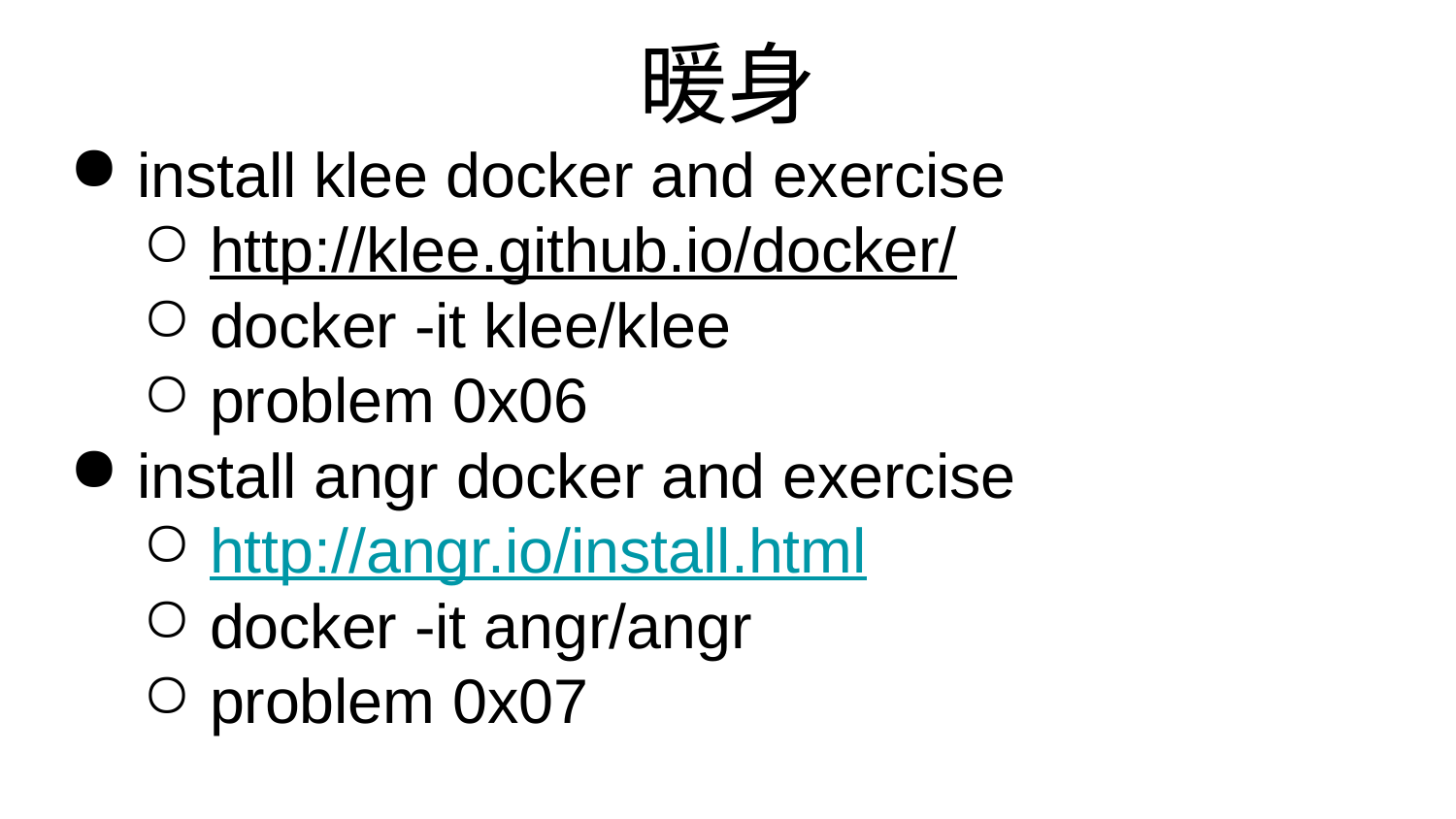

# 暖身
install klee docker and exercise
http://klee.github.io/docker/
docker -it klee/klee
problem 0x06
install angr docker and exercise
http://angr.io/install.html
docker -it angr/angr
problem 0x07